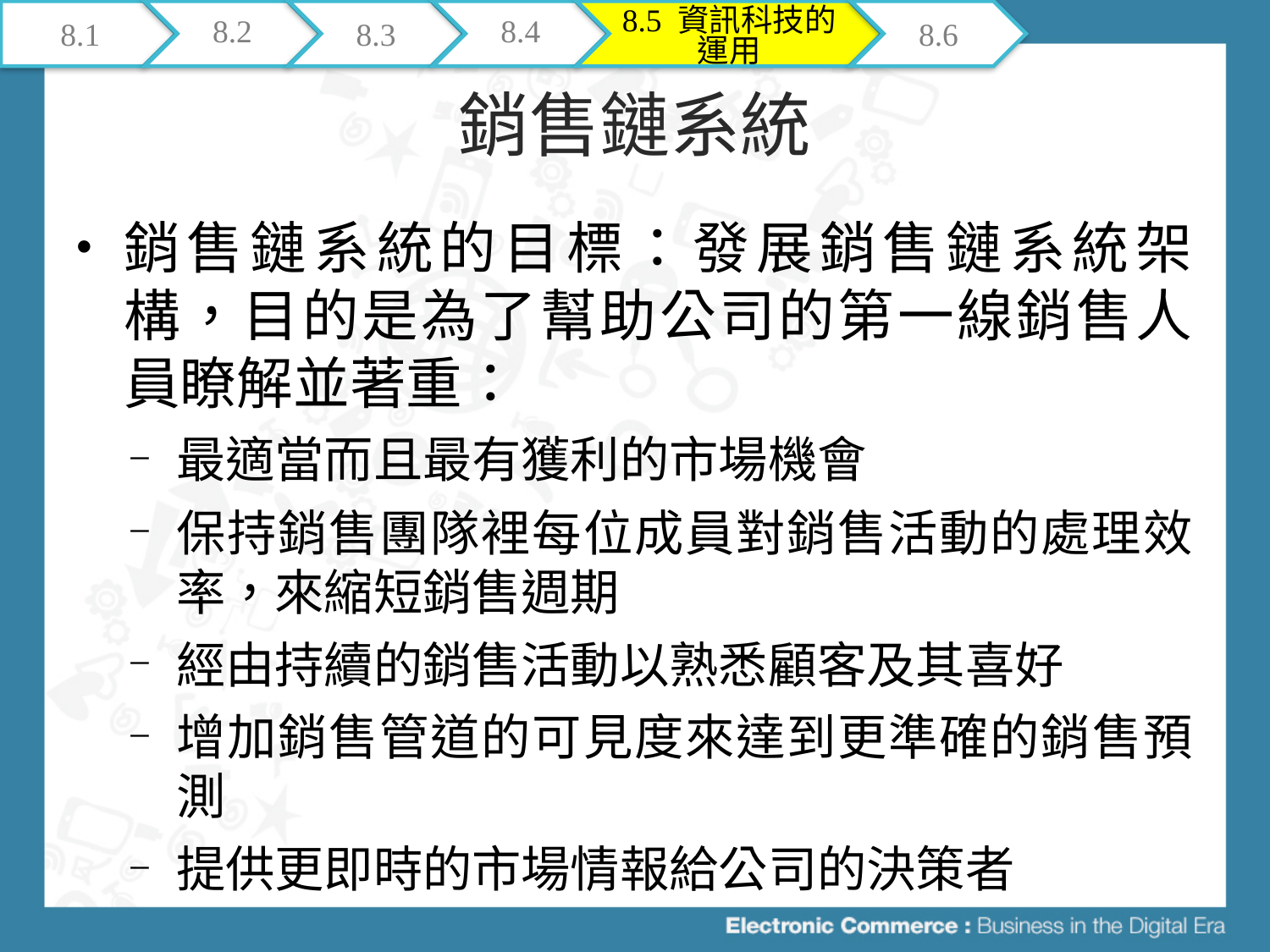

8.1
8.2
8.3
8.4
8.5 資訊科技的運用
8.6
# 銷售鏈系統
銷售鏈系統的目標：發展銷售鏈系統架構，目的是為了幫助公司的第一線銷售人員瞭解並著重：
最適當而且最有獲利的市場機會
保持銷售團隊裡每位成員對銷售活動的處理效率，來縮短銷售週期
經由持續的銷售活動以熟悉顧客及其喜好
增加銷售管道的可見度來達到更準確的銷售預測
提供更即時的市場情報給公司的決策者